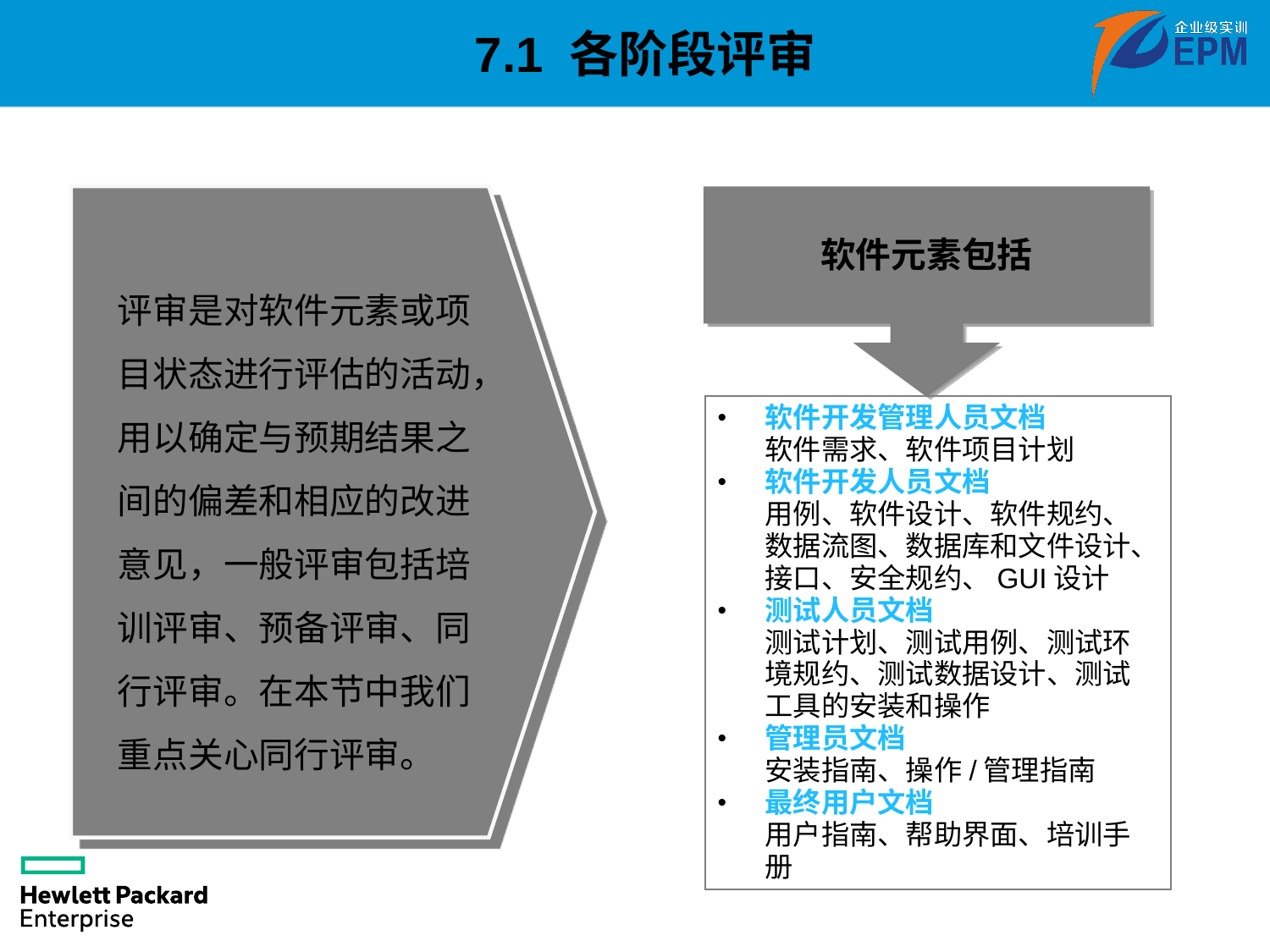

# 7.1 各阶段评审

软件元素包括

评审是对软件元素或项目状态进行评估的活动，用以确定与预期结果之间的偏差和相应的改进意见，一般评审包括培训评审、预备评审、同行评审。在本节中我们重点关心同行评审。
软件开发管理人员文档
	软件需求、软件项目计划
软件开发人员文档
	用例、软件设计、软件规约、数据流图、数据库和文件设计、接口、安全规约、GUI设计
测试人员文档
	测试计划、测试用例、测试环境规约、测试数据设计、测试工具的安装和操作
管理员文档
	安装指南、操作/管理指南
最终用户文档
	用户指南、帮助界面、培训手册